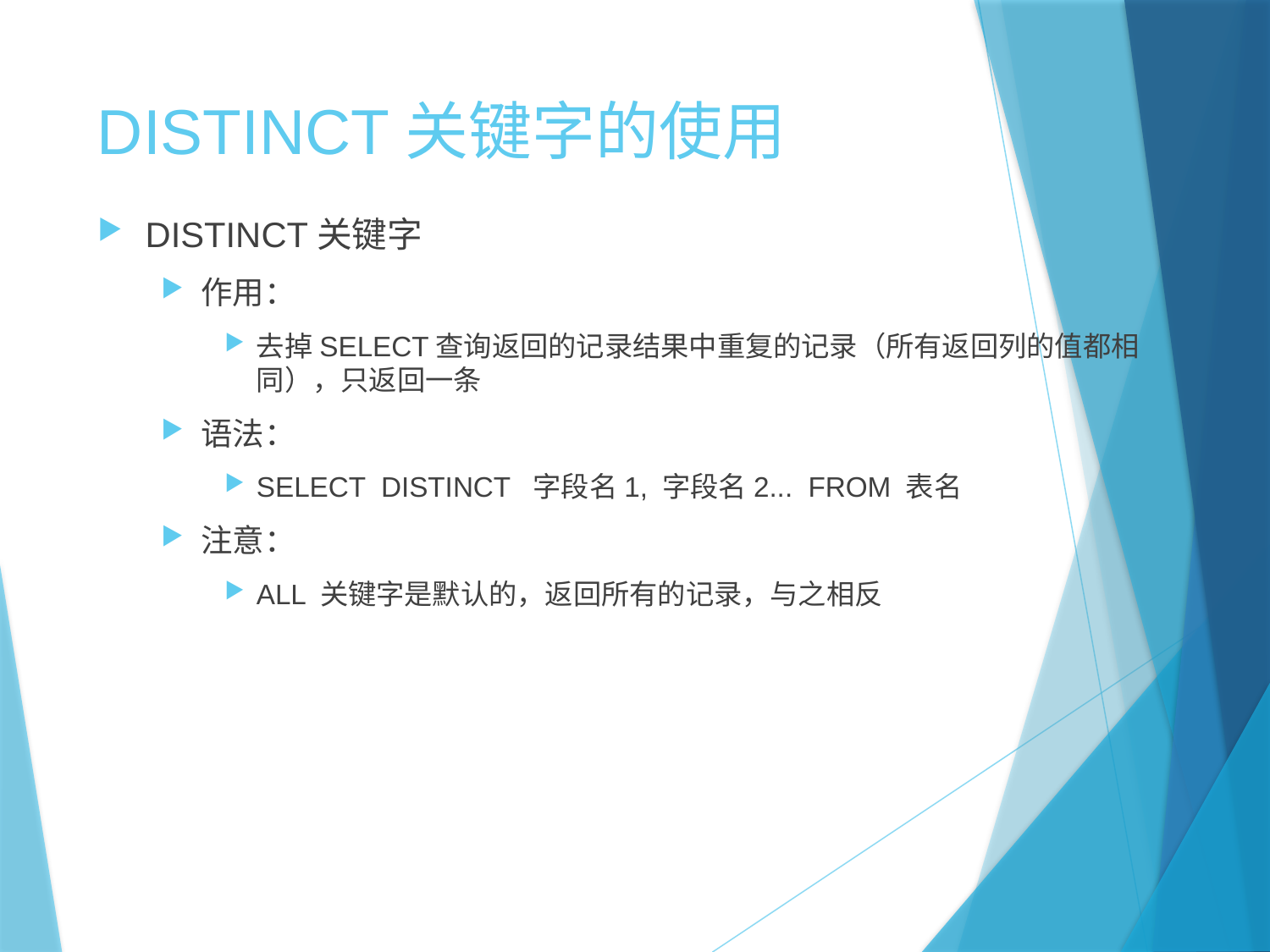

# DISTINCT关键字的使用
DISTINCT关键字
作用：
去掉SELECT查询返回的记录结果中重复的记录（所有返回列的值都相同），只返回一条
语法：
SELECT  DISTINCT  字段名1, 字段名2...  FROM 表名
注意：
ALL 关键字是默认的，返回所有的记录，与之相反